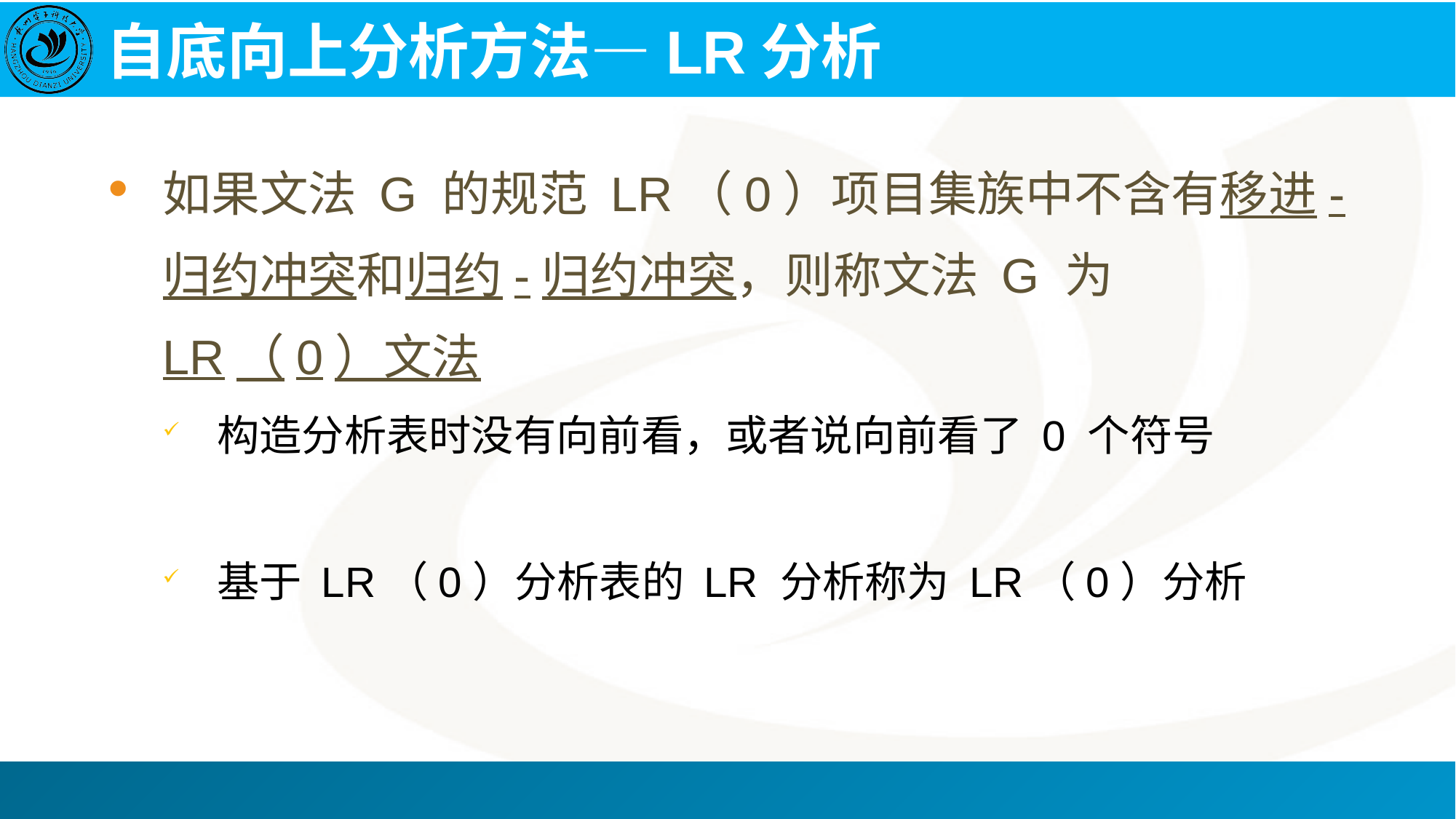

# 自底向上分析方法—LR分析
如果文法 G 的规范 LR（0）项目集族中不含有移进-归约冲突和归约-归约冲突，则称文法 G 为 LR（0）文法
构造分析表时没有向前看，或者说向前看了 0 个符号
基于 LR（0）分析表的 LR 分析称为 LR（0）分析
89